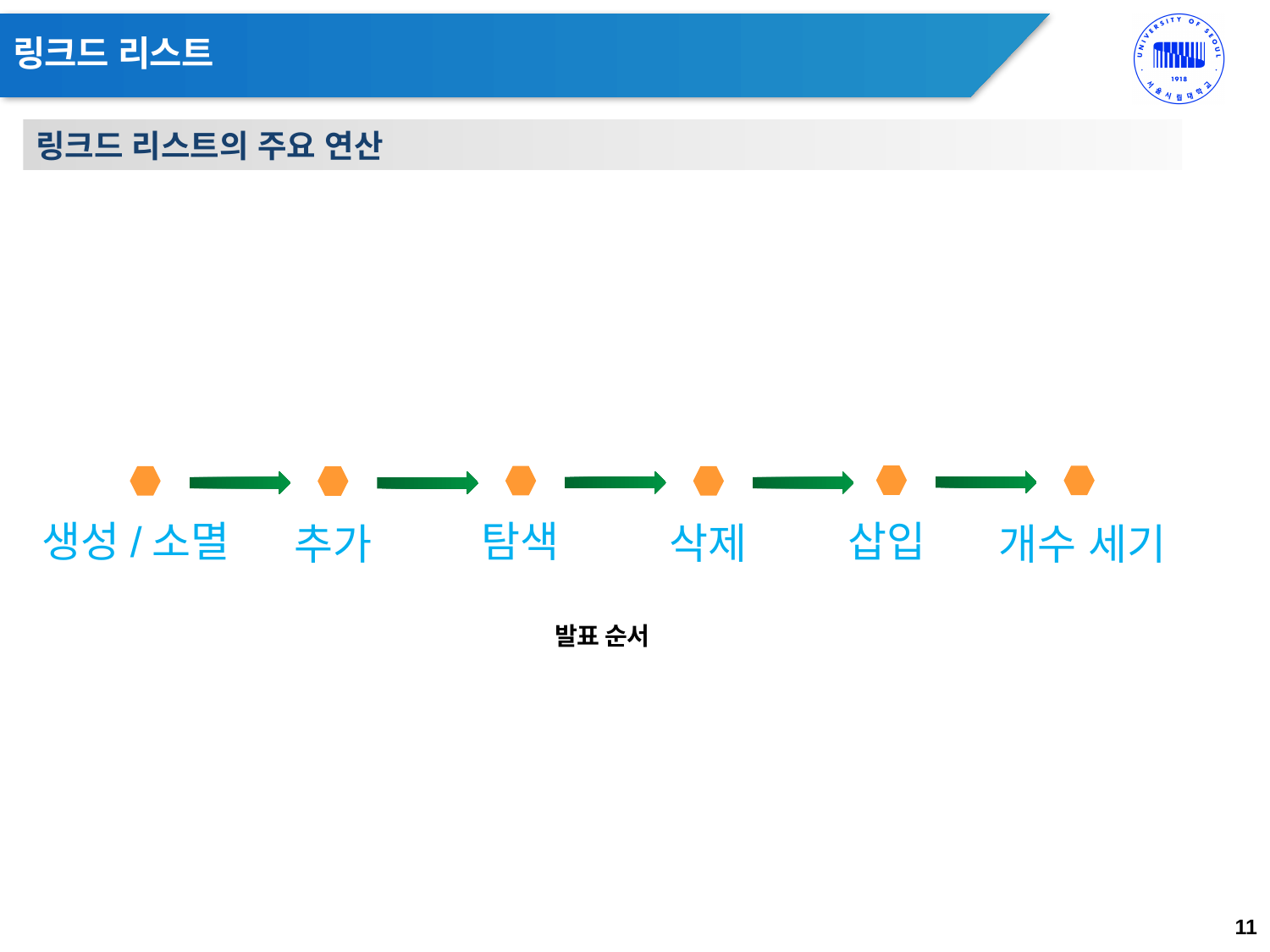

# 링크드 리스트
링크드 리스트의 주요 연산

삽입
탐색
생성/소멸
삭제
추가
개수 세기
발표 순서
11